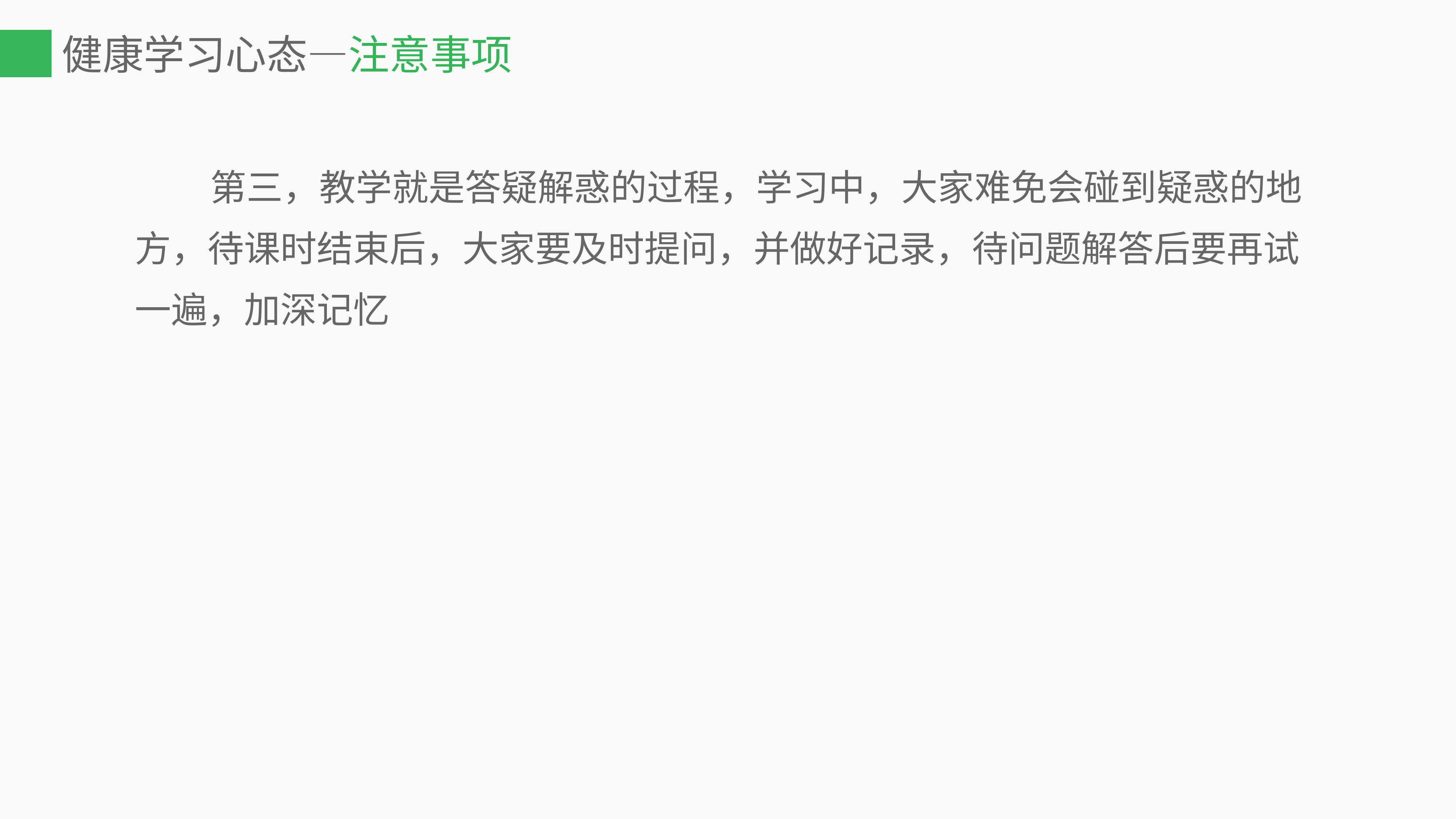

# 健康学习心态—注意事项
第三，教学就是答疑解惑的过程，学习中，大家难免会碰到疑惑的地方，待课时结束后，大家要及时提问，并做好记录，待问题解答后要再试一遍，加深记忆